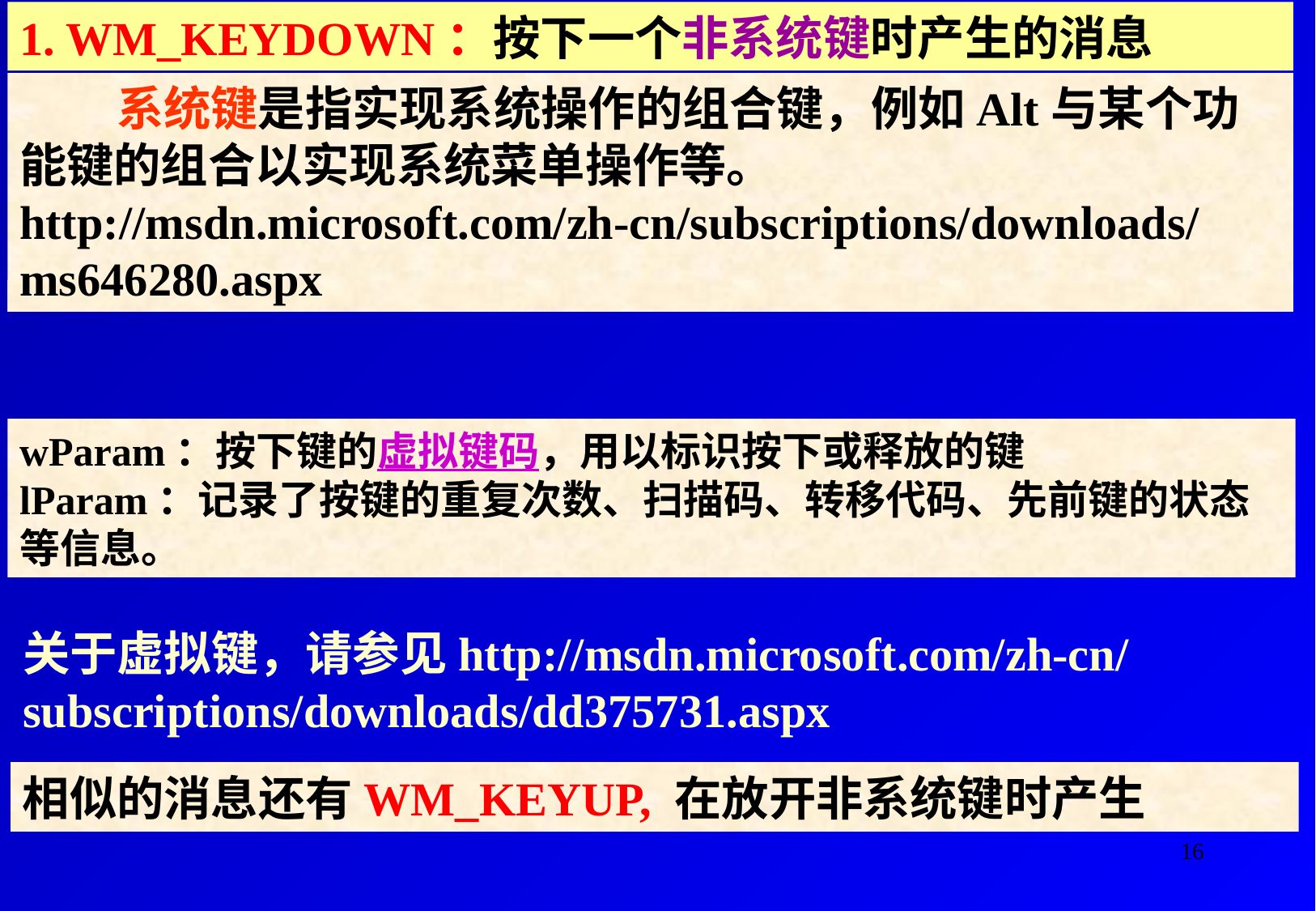

1. WM_KEYDOWN：按下一个非系统键时产生的消息
        系统键是指实现系统操作的组合键，例如Alt与某个功能键的组合以实现系统菜单操作等。
http://msdn.microsoft.com/zh-cn/subscriptions/downloads/ms646280.aspx
wParam：按下键的虚拟键码，用以标识按下或释放的键
lParam：记录了按键的重复次数、扫描码、转移代码、先前键的状态等信息。
关于虚拟键，请参见http://msdn.microsoft.com/zh-cn/subscriptions/downloads/dd375731.aspx
相似的消息还有WM_KEYUP, 在放开非系统键时产生
16